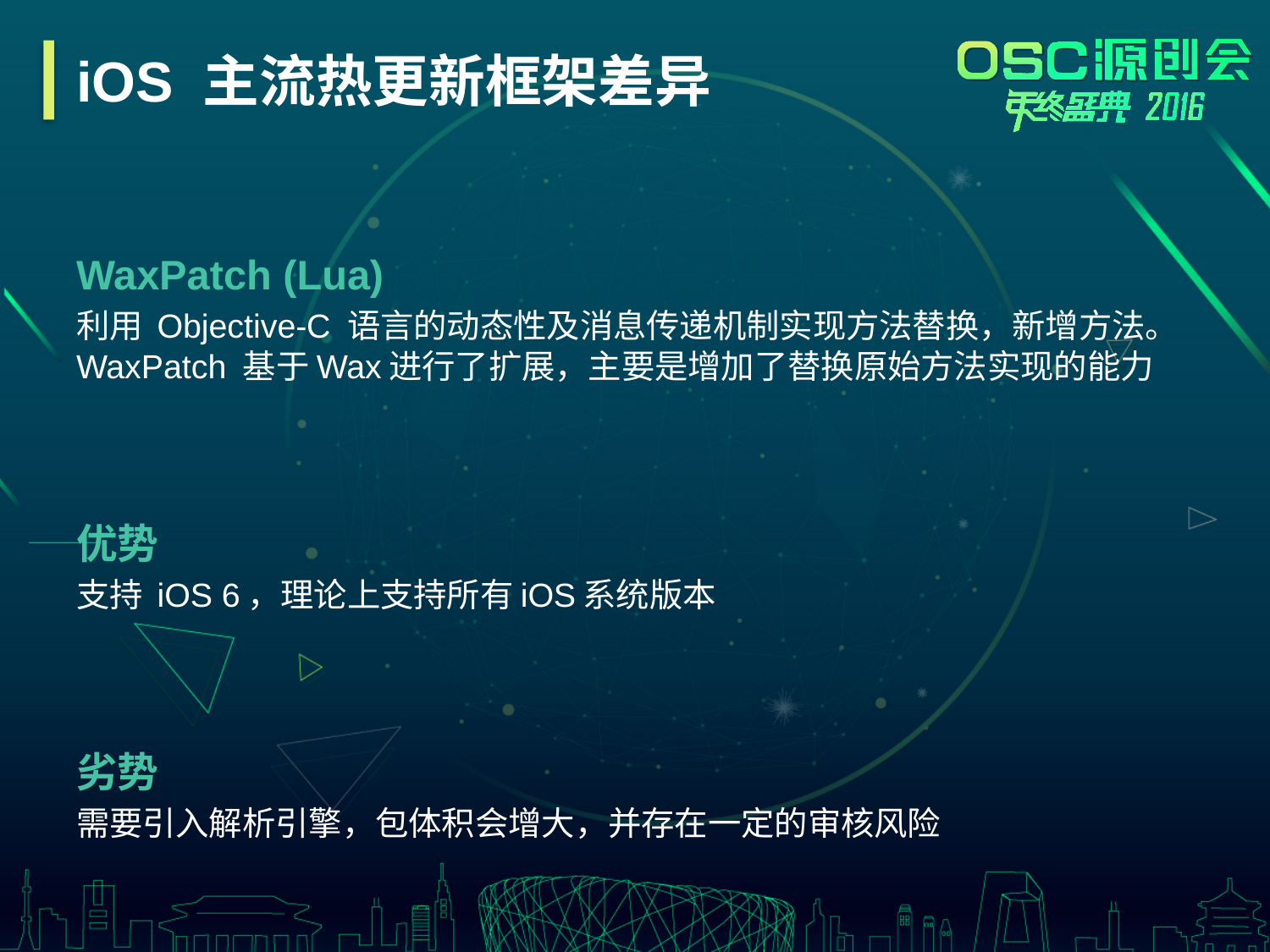

# iOS 主流热更新框架差异
WaxPatch (Lua)
利用 Objective-C 语言的动态性及消息传递机制实现方法替换，新增方法。WaxPatch 基于Wax进行了扩展，主要是增加了替换原始方法实现的能力

优势
支持 iOS 6，理论上支持所有iOS系统版本

劣势
需要引入解析引擎，包体积会增大，并存在一定的审核风险